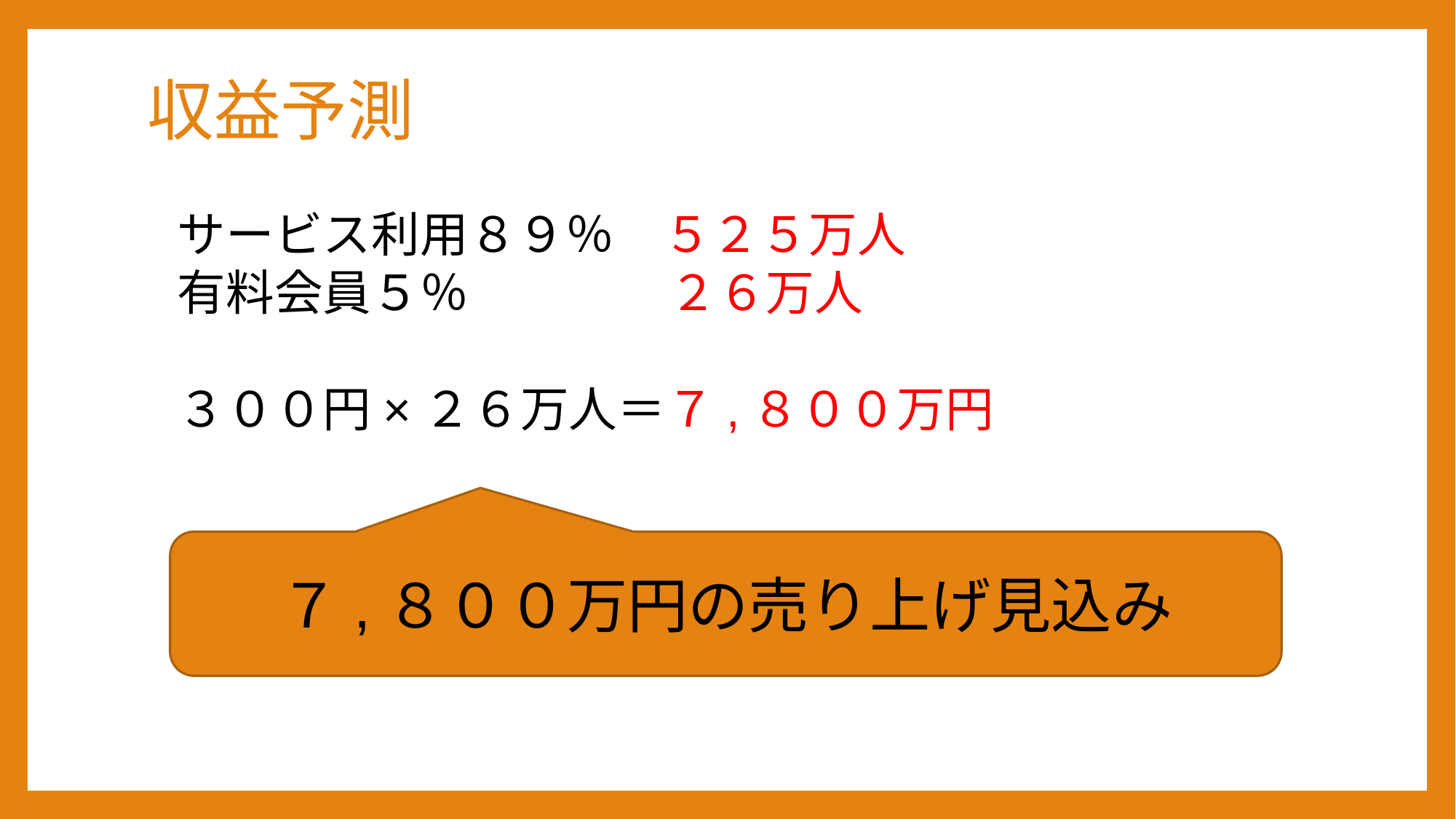

# 収益予測
サービス利用８９％　５２５万人
有料会員５％　 　　    ２６万人

３００円×２６万人＝７,８００万円
７,８００万円の売り上げ見込み